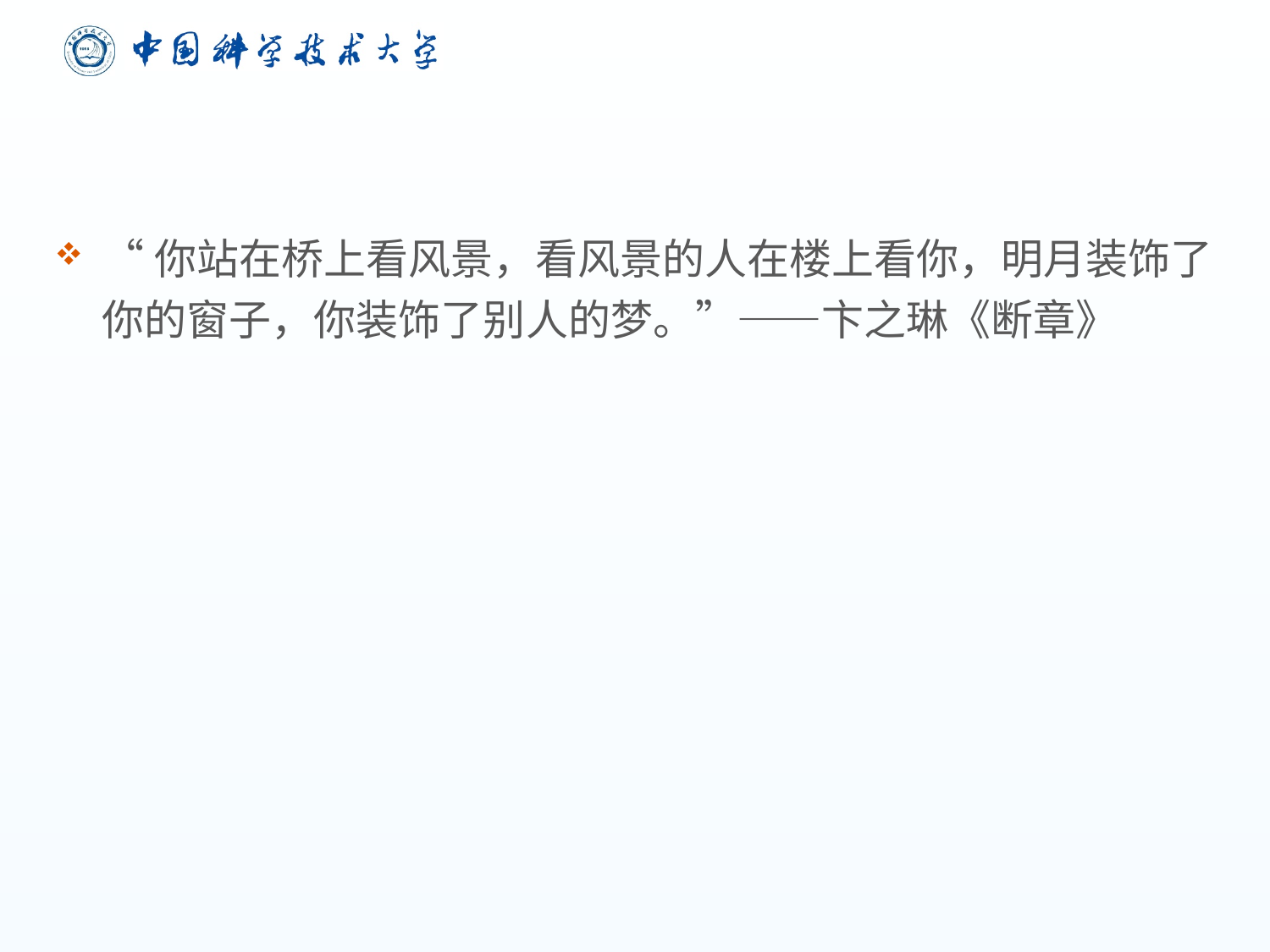

#
“你站在桥上看风景，看风景的人在楼上看你，明月装饰了你的窗子，你装饰了别人的梦。”——卞之琳《断章》